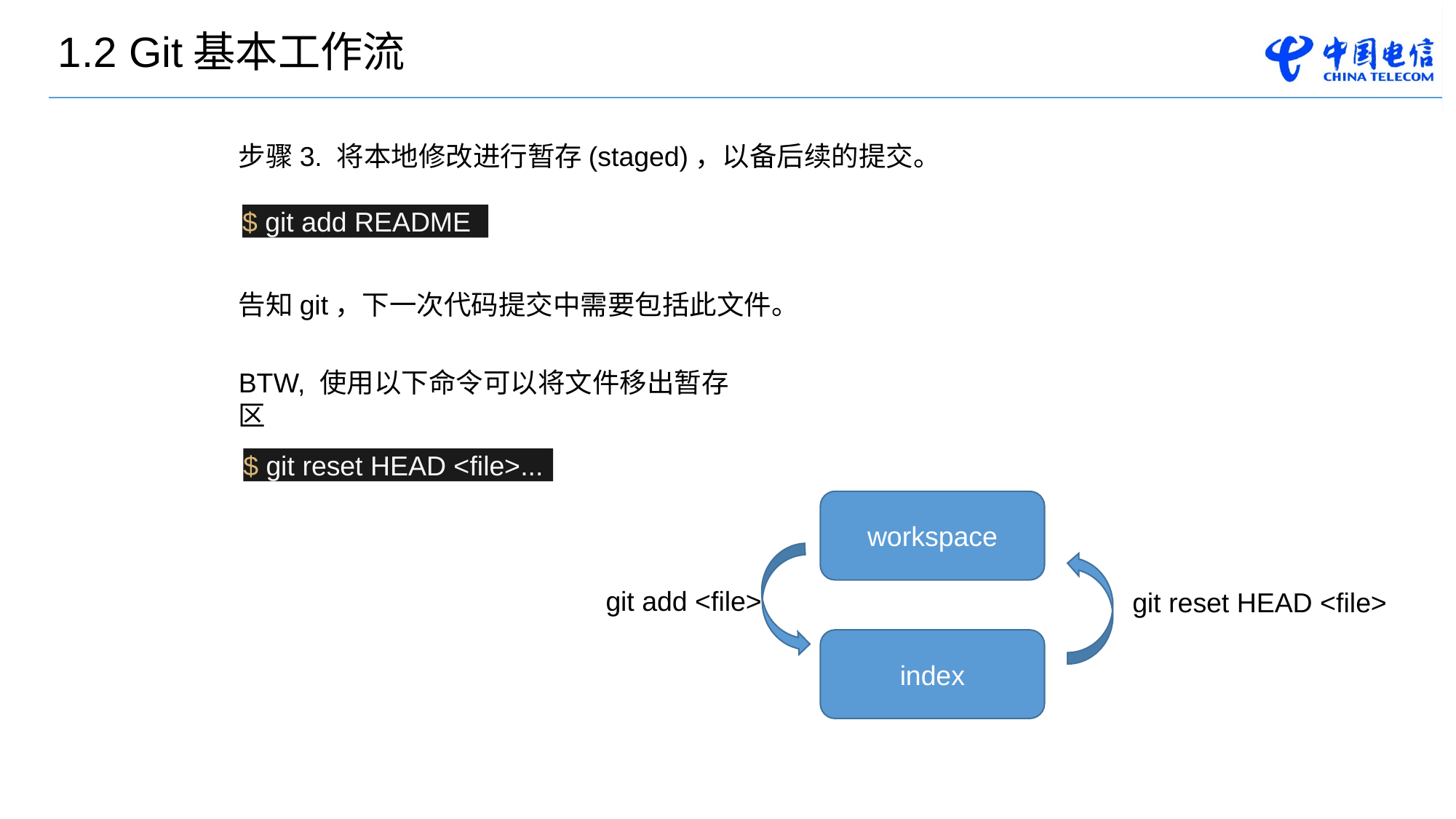

1.2 Git基本工作流
步骤3. 将本地修改进行暂存(staged)，以备后续的提交。
$ git add README
告知git，下一次代码提交中需要包括此文件。
BTW, 使用以下命令可以将文件移出暂存区
$ git reset HEAD <file>...
workspace

git add <file>
git reset HEAD <file>

index